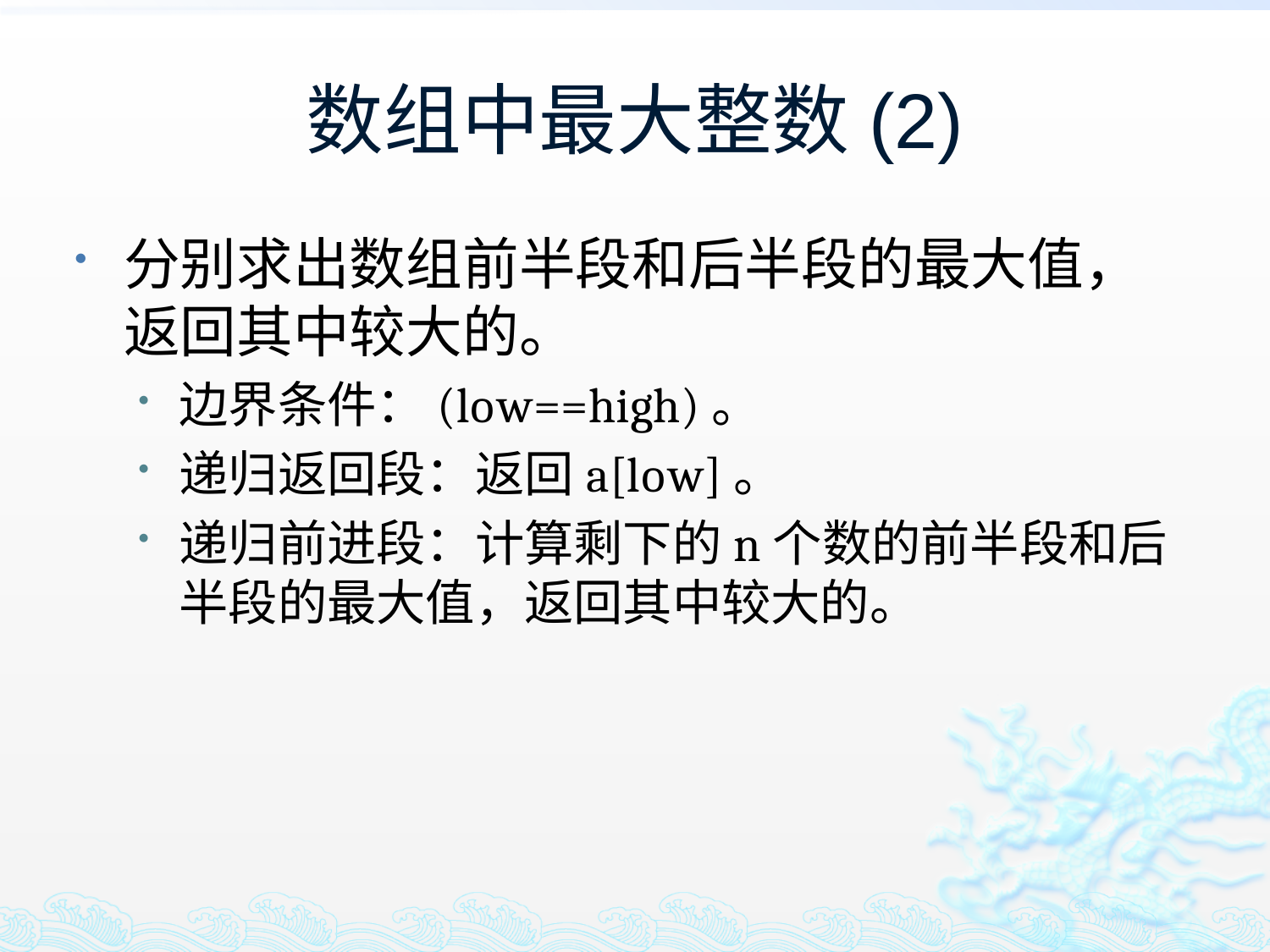

# 数组中最大整数(2)
分别求出数组前半段和后半段的最大值，返回其中较大的。
边界条件：(low==high)。
递归返回段：返回a[low]。
递归前进段：计算剩下的n个数的前半段和后半段的最大值，返回其中较大的。